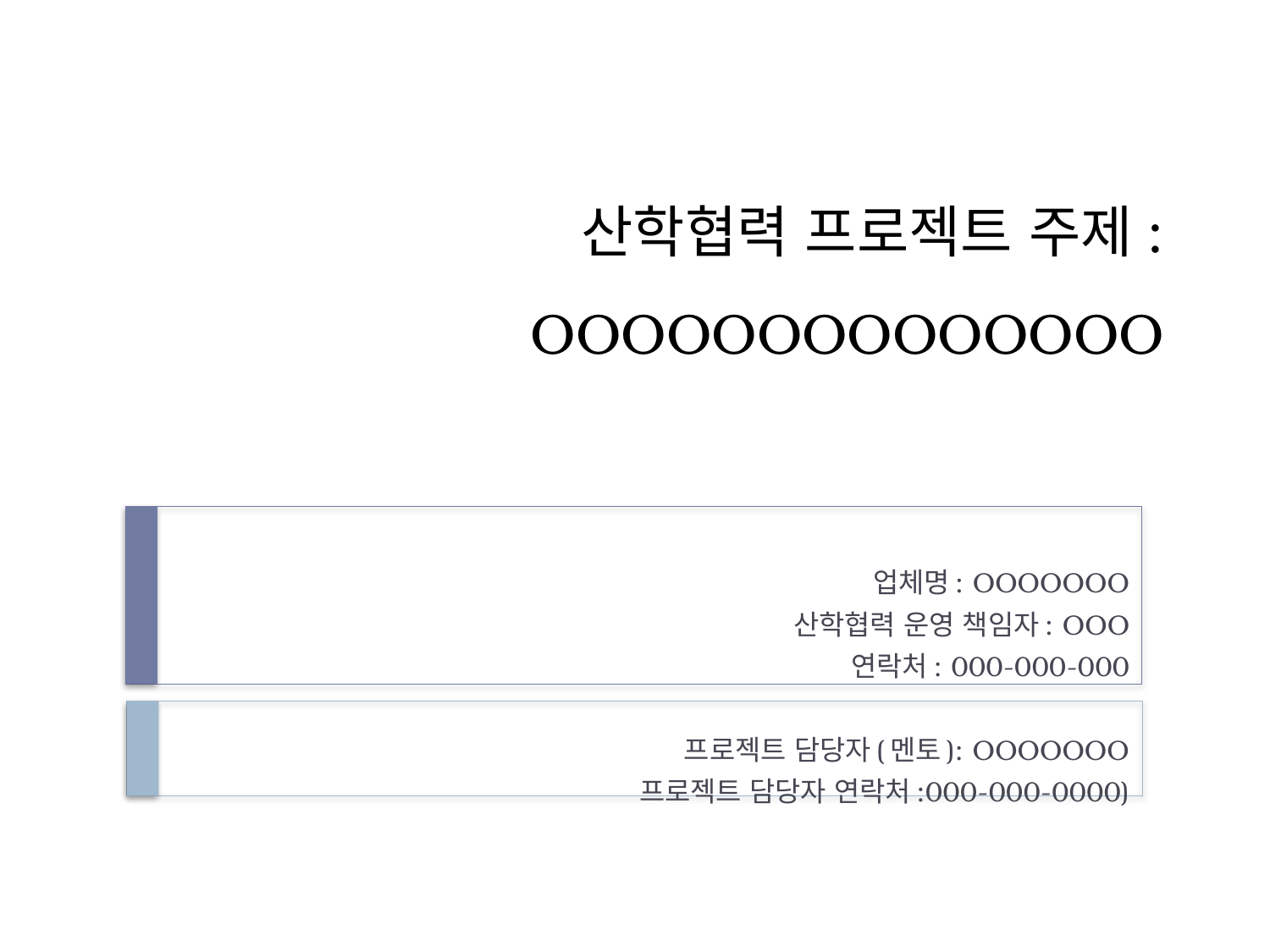

# 산학협력 프로젝트 주제: OOOOOOOOOOOOOO

업체명: OOOOOOO
산학협력 운영 책임자: OOO
연락처: 000-000-000

프로젝트 담당자(멘토): OOOOOOO
프로젝트 담당자 연락처:000-000-0000)